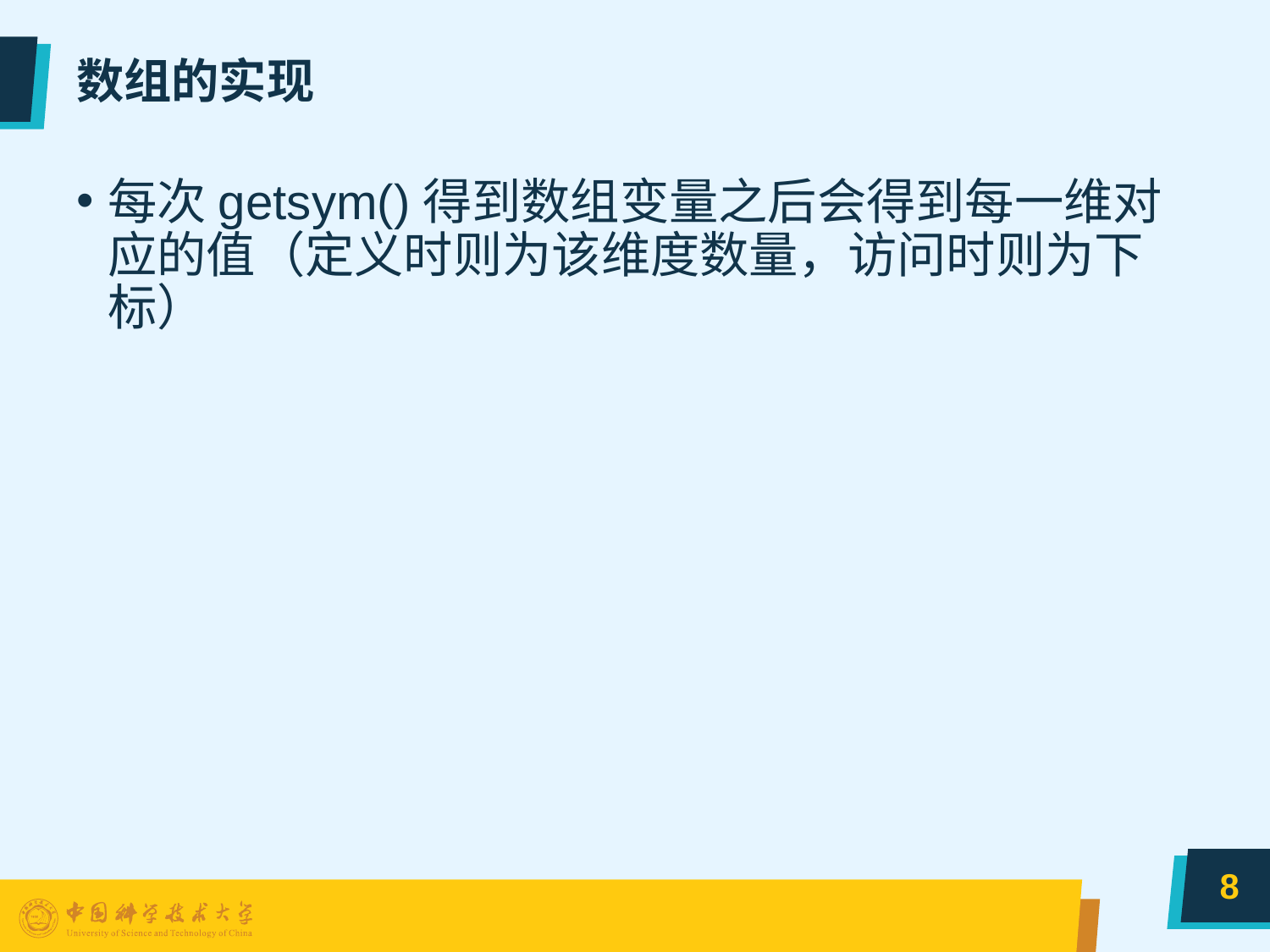

# 数组的实现
每次getsym()得到数组变量之后会得到每一维对应的值（定义时则为该维度数量，访问时则为下标）
8